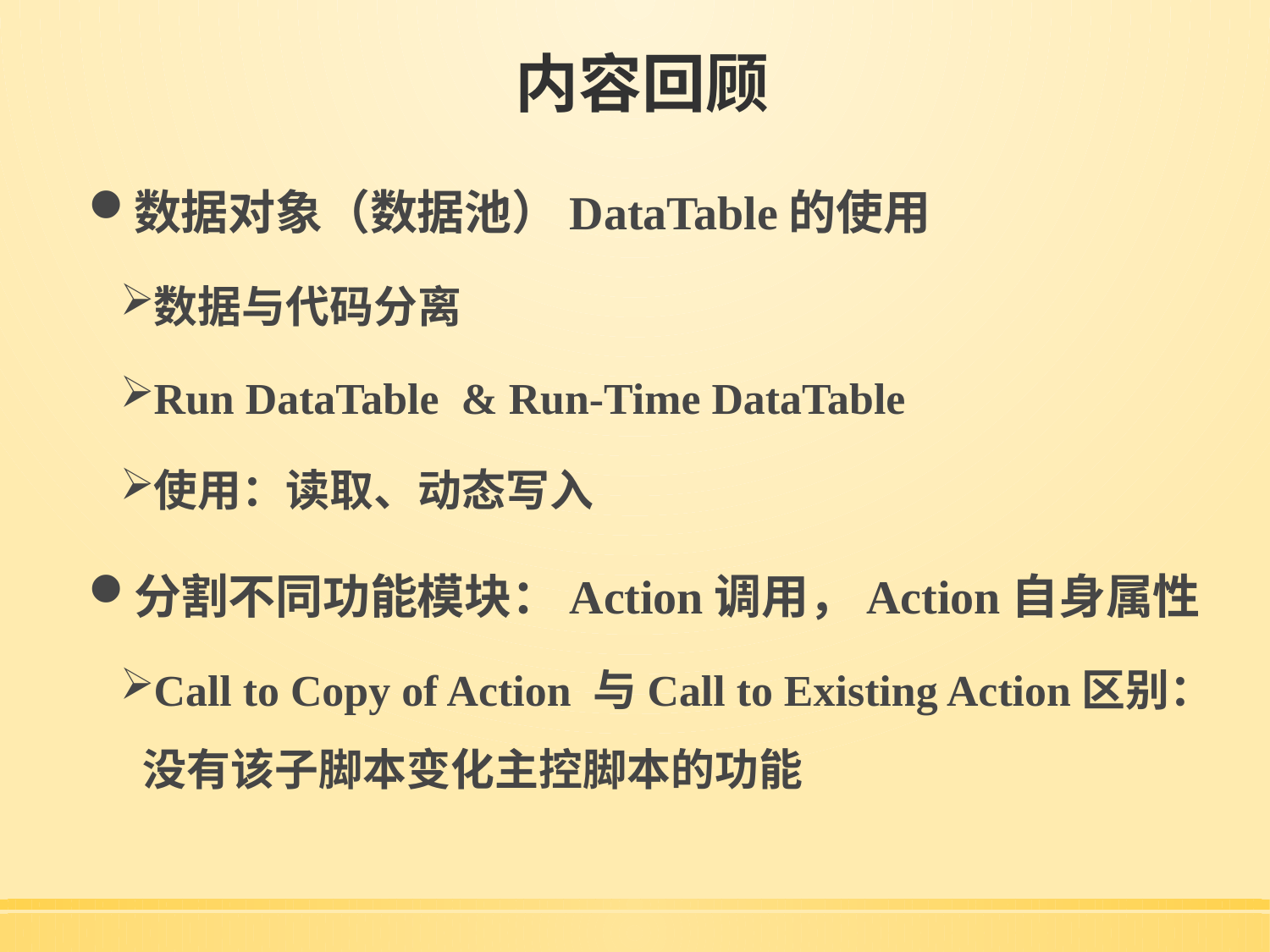

# 内容回顾
数据对象（数据池）DataTable的使用
数据与代码分离
Run DataTable  & Run-Time DataTable
使用：读取、动态写入
分割不同功能模块：Action调用，Action自身属性
Call to Copy of Action 与Call to Existing Action区别：没有该子脚本变化主控脚本的功能